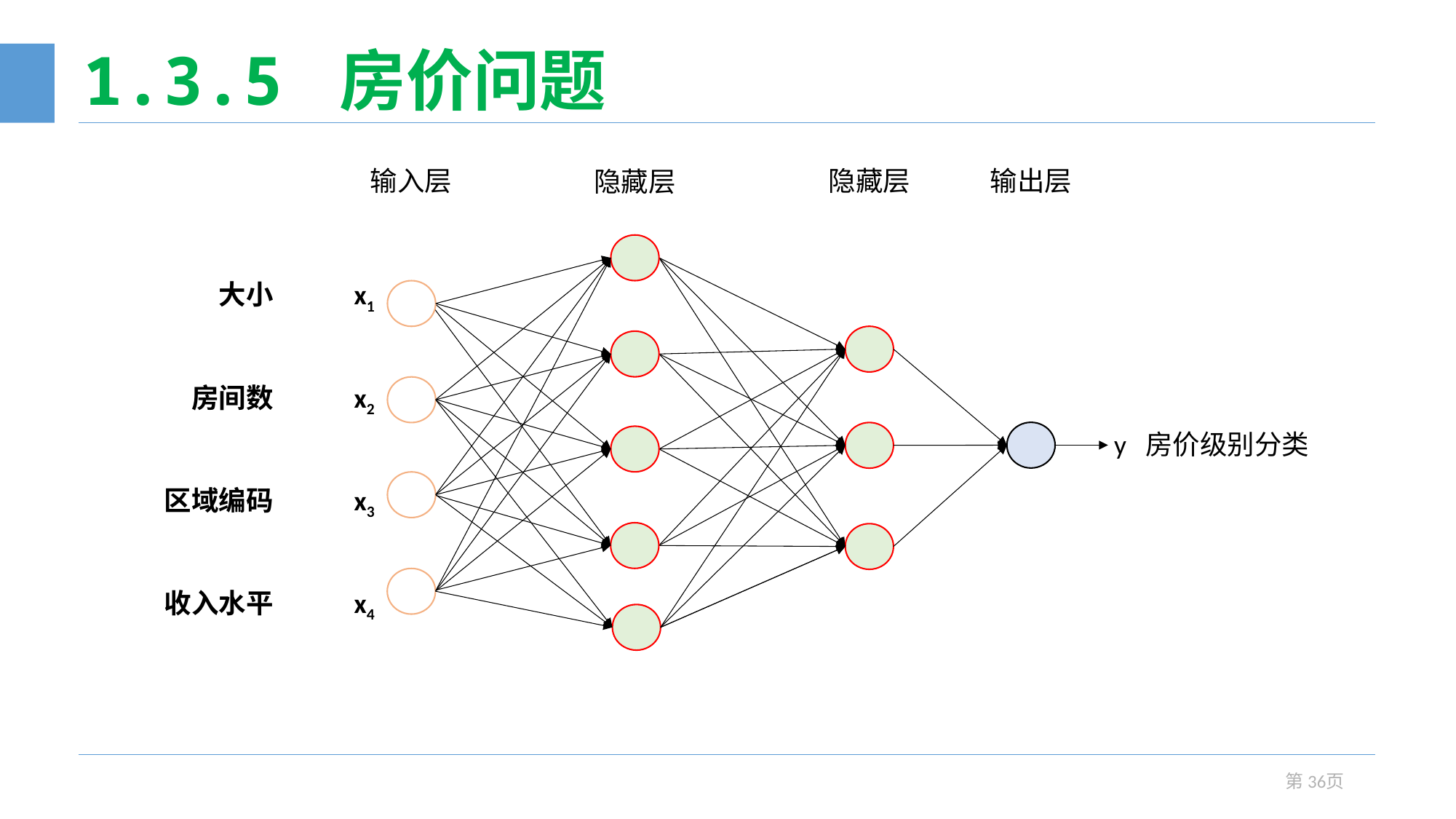

# 1.3.5 房价问题
输入层
隐藏层
输出层
隐藏层

大小            x1

房间数            x2

区域编码            x3

收入水平            x4

y  房价级别分类

第36页